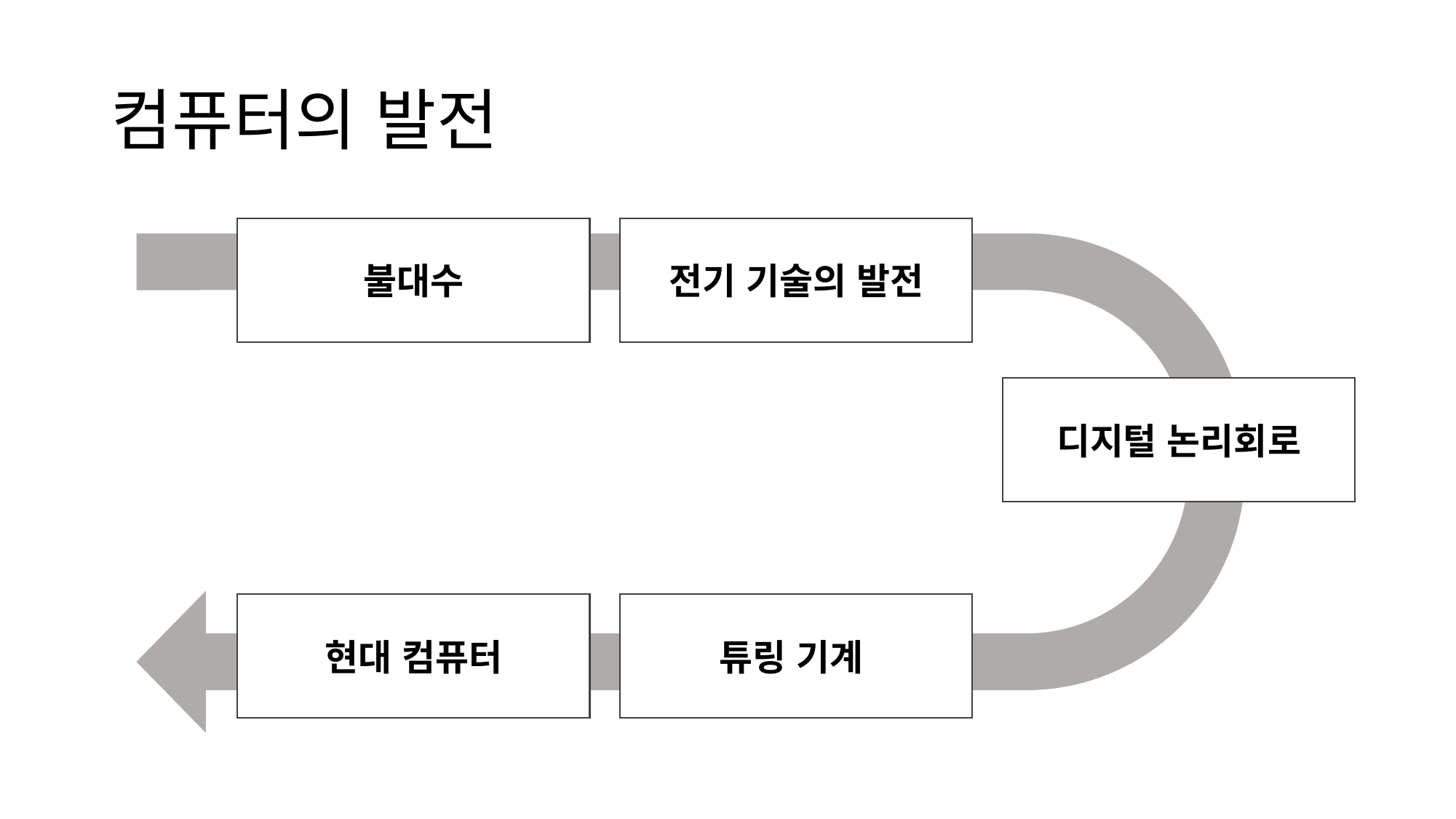

# 컴퓨터의 발전
불대수
전기 기술의 발전
디지털 논리회로
현대 컴퓨터
튜링 기계